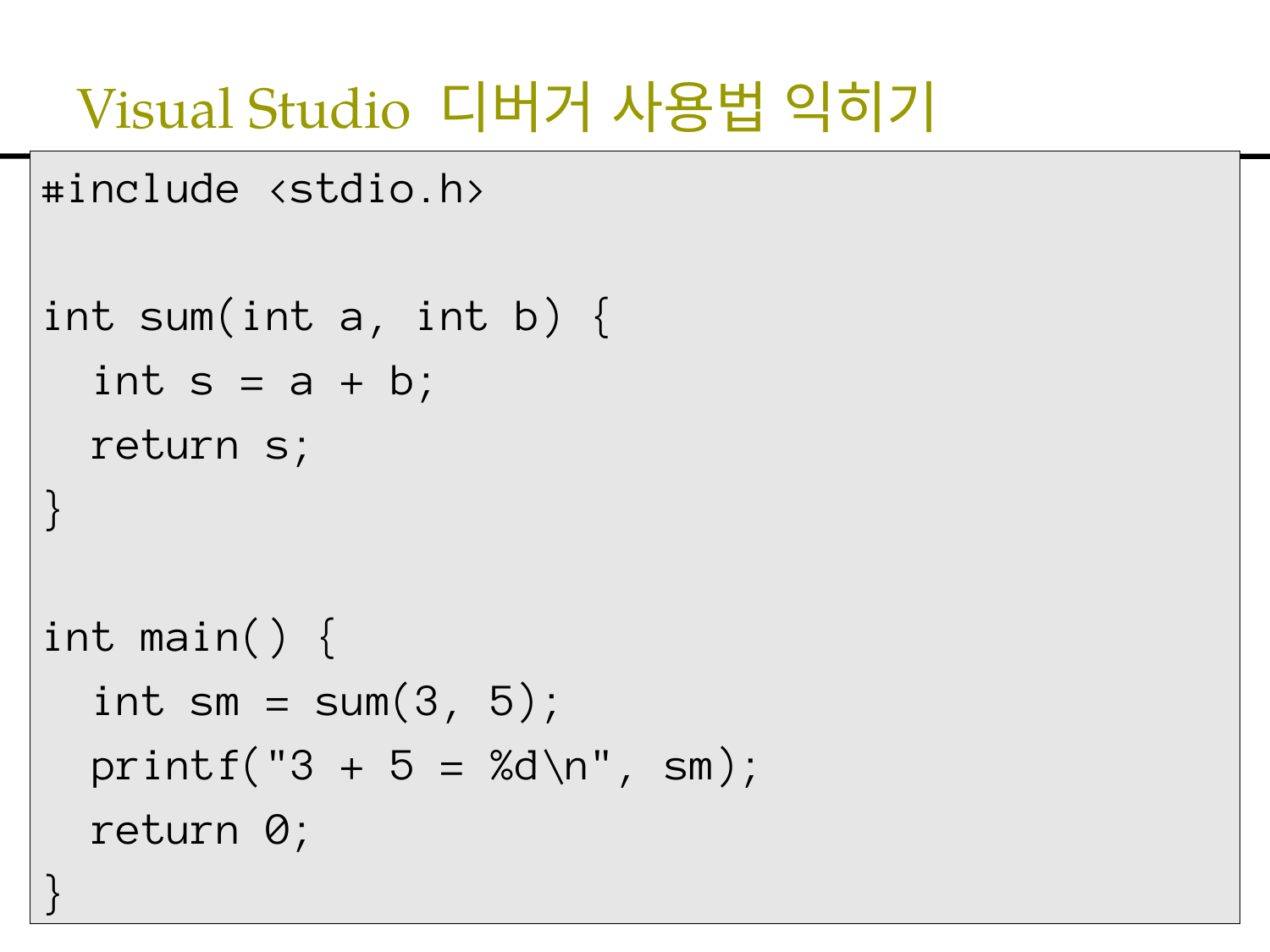

# Visual Studio 디버거 사용법 익히기
#include <stdio.h>

int sum(int a, int b) {
  int s = a + b;
  return s;
}

int main() {
  int sm = sum(3, 5);
  printf("3 + 5 = %d\n", sm);
  return 0;
}
#include <iostream>

int sum(int a, int b) {
    int s = a + b;
    return s;
}

int main() {
    int sm = sum(3, 5);
    std::cout << " 3 + 5 = " << sm << std::endl;
    return 0;
}